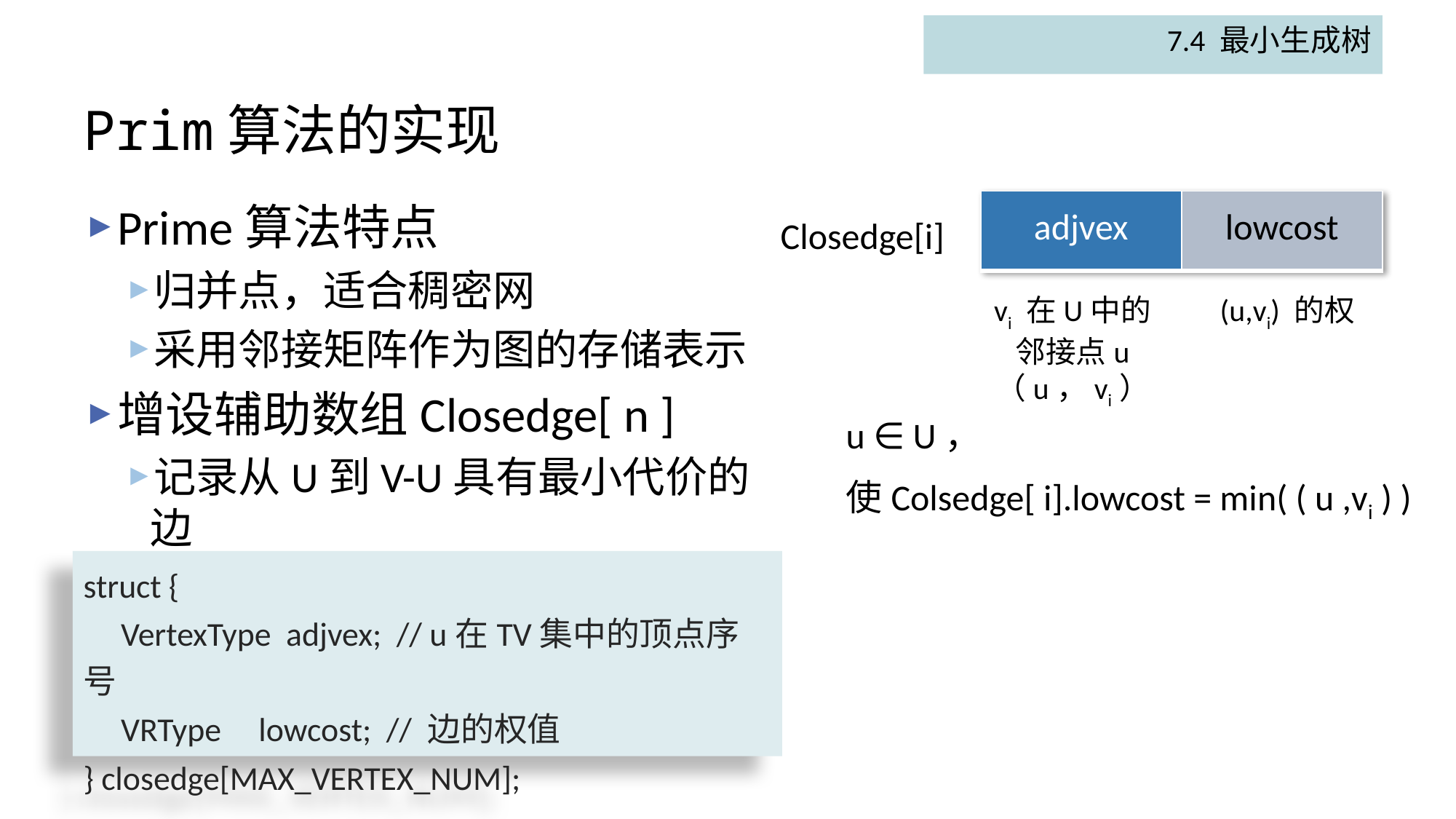

7.4 最小生成树
# Prim算法的实现
Prime算法特点
归并点，适合稠密网
采用邻接矩阵作为图的存储表示
增设辅助数组Closedge[ n ]
记录从U到V-U具有最小代价的边
| adjvex | lowcost |
| --- | --- |
Closedge[i]
vi 在U中的邻接点u
（u，vi）
(u,vi) 的权
u ∈ U，
使Colsedge[ i].lowcost = min( ( u ,vi ) )

struct {
     VertexType  adjvex;  // u在TV集中的顶点序号
     VRType     lowcost;  // 边的权值
} closedge[MAX_VERTEX_NUM];